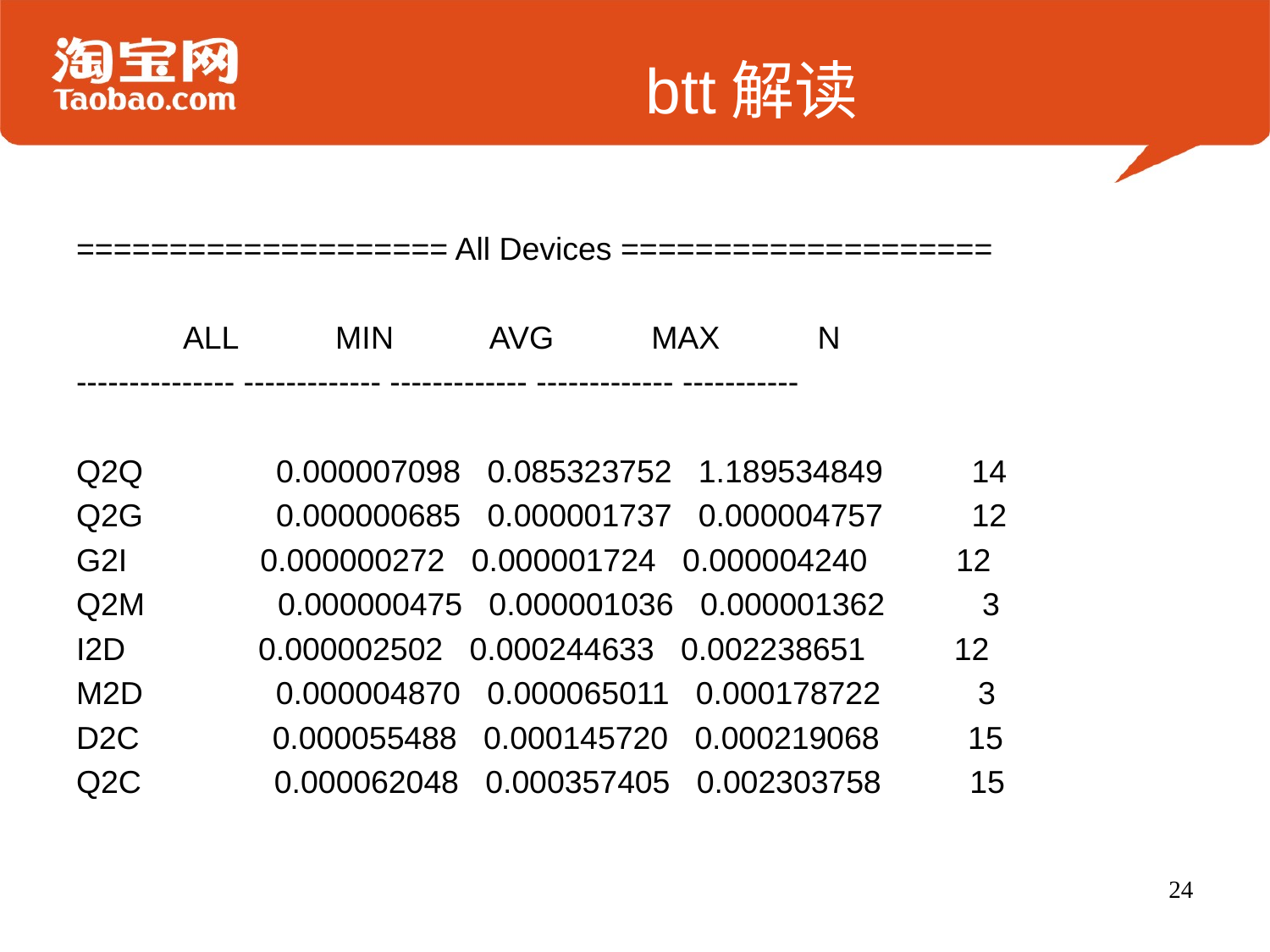

# btt解读
==================== All Devices ====================

            ALL           MIN           AVG           MAX           N
--------------- ------------- ------------- ------------- -----------

Q2Q               0.000007098   0.085323752   1.189534849          14
Q2G               0.000000685   0.000001737   0.000004757          12
G2I               0.000000272   0.000001724   0.000004240          12
Q2M               0.000000475   0.000001036   0.000001362           3
I2D               0.000002502   0.000244633   0.002238651          12
M2D               0.000004870   0.000065011   0.000178722           3
D2C               0.000055488   0.000145720   0.000219068          15
Q2C               0.000062048   0.000357405   0.002303758          15
24